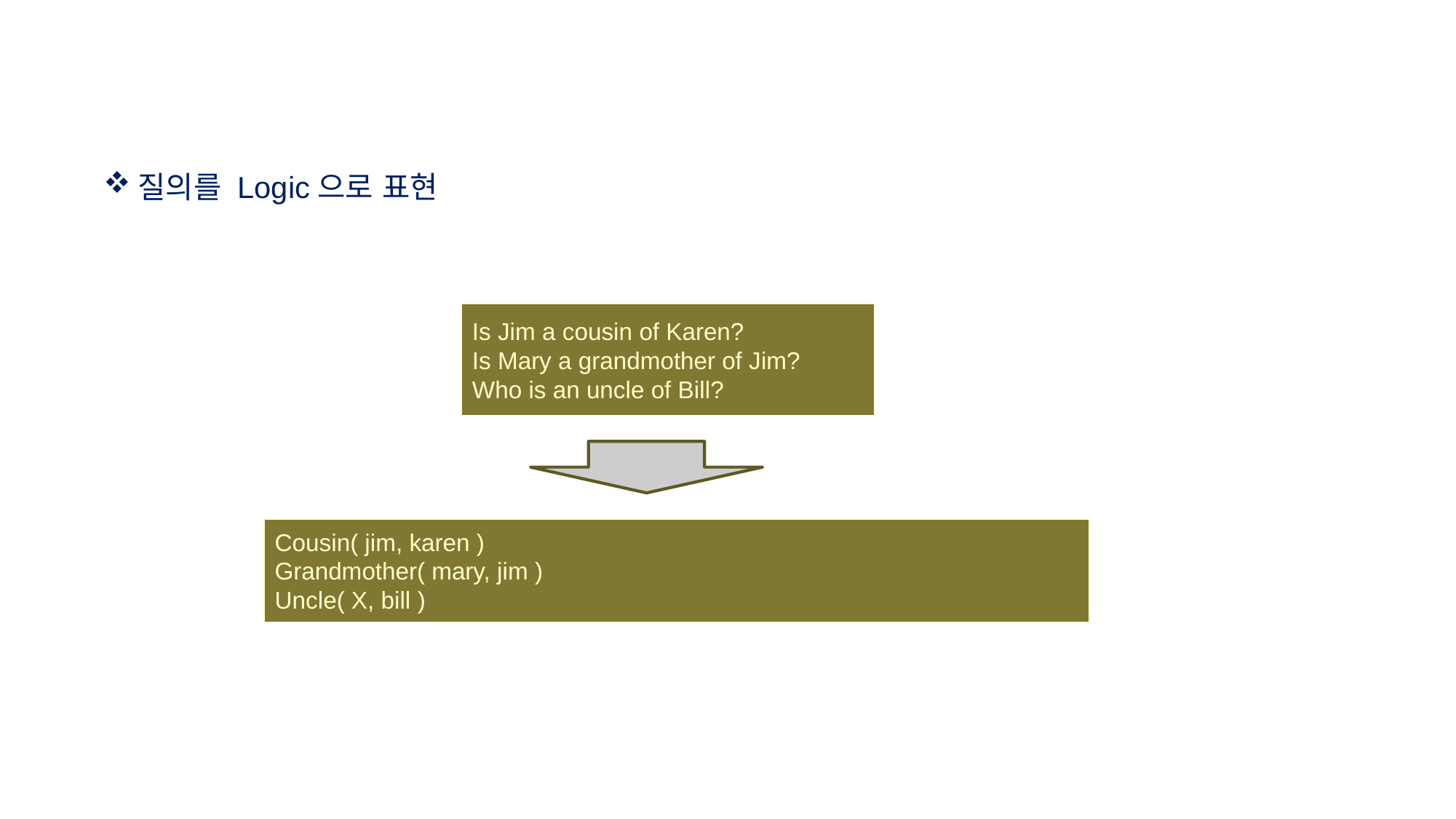

질의를 Logic으로 표현
Is Jim a cousin of Karen?
Is Mary a grandmother of Jim?
Who is an uncle of Bill?

Cousin( jim, karen )
Grandmother( mary, jim )
Uncle( X, bill )